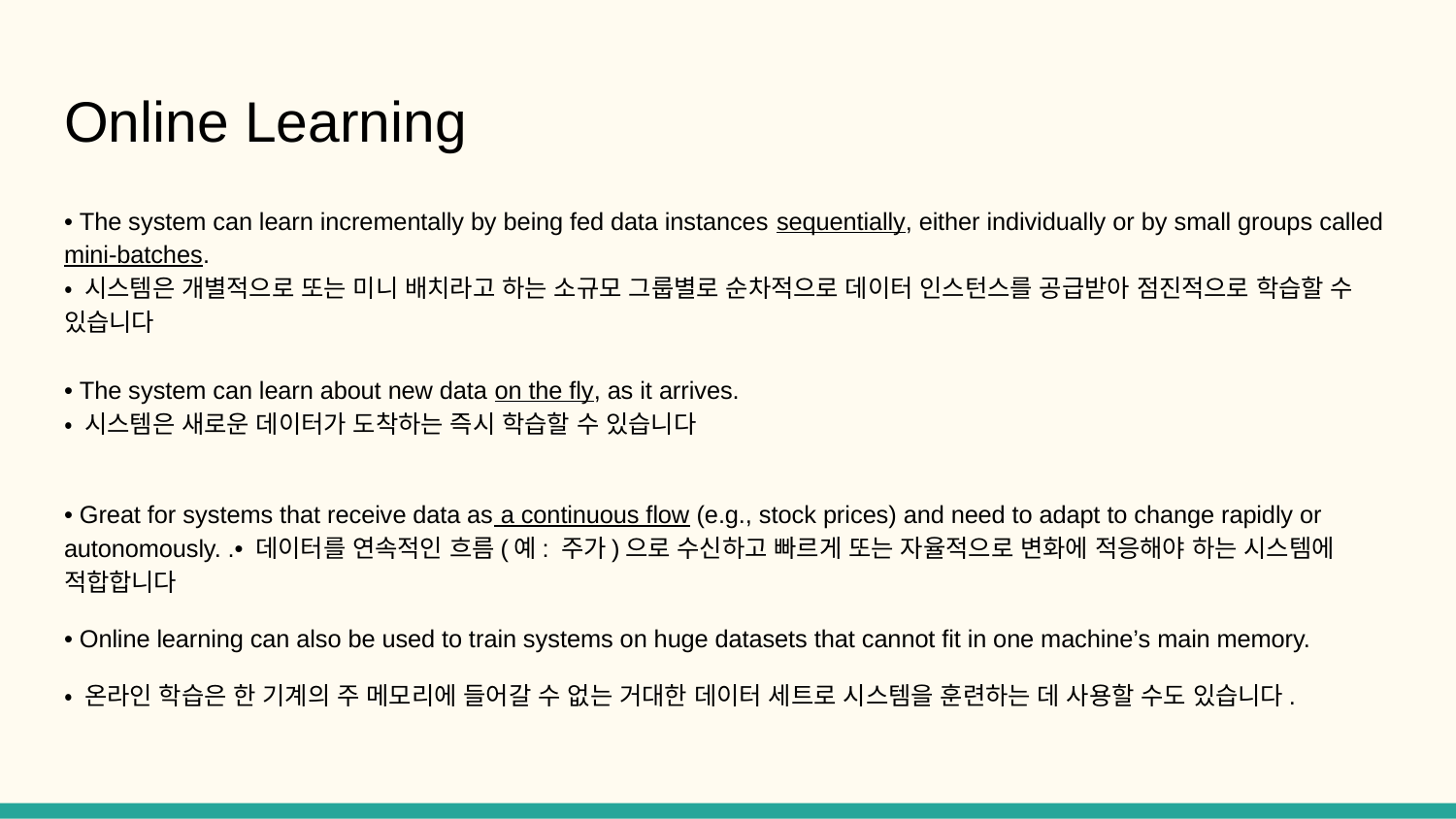

# Online Learning
• The system can learn incrementally by being fed data instances sequentially, either individually or by small groups called mini-batches.
• 시스템은 개별적으로 또는 미니 배치라고 하는 소규모 그룹별로 순차적으로 데이터 인스턴스를 공급받아 점진적으로 학습할 수 있습니다

• The system can learn about new data on the fly, as it arrives.
• 시스템은 새로운 데이터가 도착하는 즉시 학습할 수 있습니다

• Great for systems that receive data as a continuous flow (e.g., stock prices) and need to adapt to change rapidly or autonomously. .• 데이터를 연속적인 흐름(예: 주가)으로 수신하고 빠르게 또는 자율적으로 변화에 적응해야 하는 시스템에 적합합니다
• Online learning can also be used to train systems on huge datasets that cannot fit in one machine’s main memory.
• 온라인 학습은 한 기계의 주 메모리에 들어갈 수 없는 거대한 데이터 세트로 시스템을 훈련하는 데 사용할 수도 있습니다.